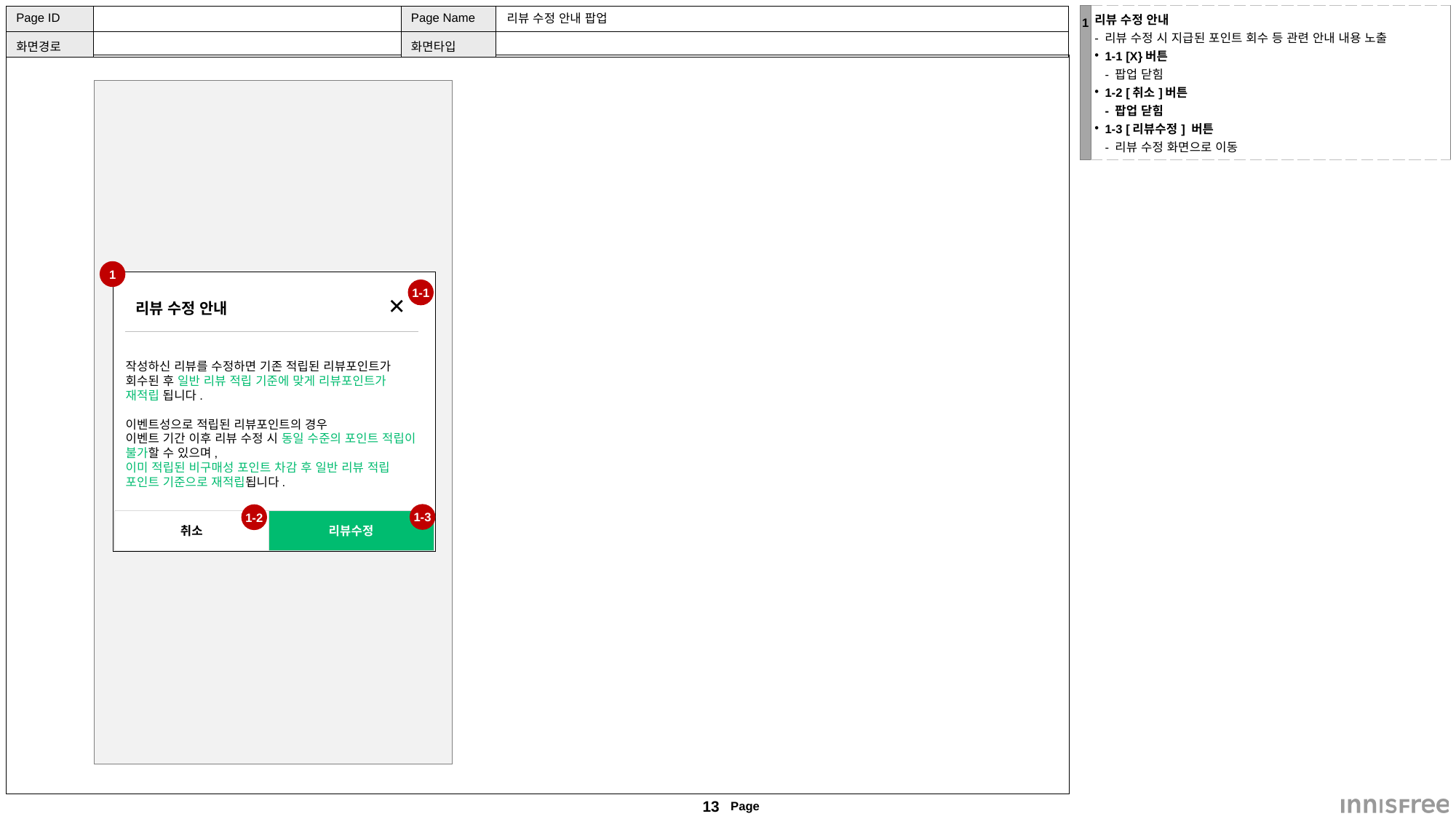

| 1 | 리뷰 수정 안내 - 리뷰 수정 시 지급된 포인트 회수 등 관련 안내 내용 노출 1-1 [X}버튼 - 팝업 닫힘 1-2 [취소]버튼 - 팝업 닫힘 1-3 [리뷰수정] 버튼 - 리뷰 수정 화면으로 이동 |
| --- | --- |

# 리뷰 수정 안내 팝업
1

1-1
✕
리뷰 수정 안내
작성하신 리뷰를 수정하면 기존 적립된 리뷰포인트가
회수된 후 일반 리뷰 적립 기준에 맞게 리뷰포인트가 재적립 됩니다.
이벤트성으로 적립된 리뷰포인트의 경우
이벤트 기간 이후 리뷰 수정 시 동일 수준의 포인트 적립이 불가할 수 있으며,
이미 적립된 비구매성 포인트 차감 후 일반 리뷰 적립 포인트 기준으로 재적립됩니다.
1-3
1-2
취소
리뷰수정